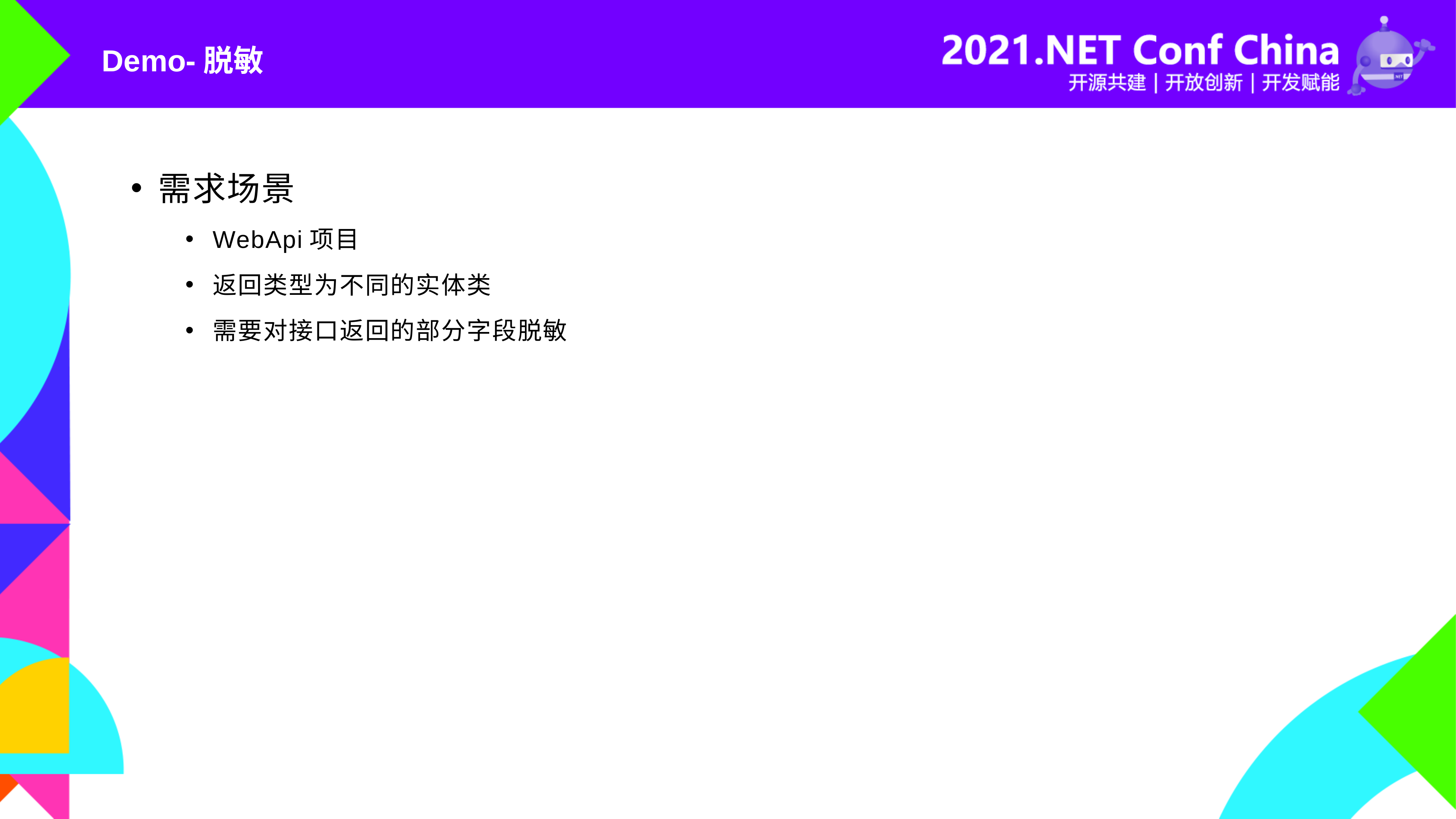

Demo-脱敏
需求场景
WebApi项目
返回类型为不同的实体类
需要对接口返回的部分字段脱敏